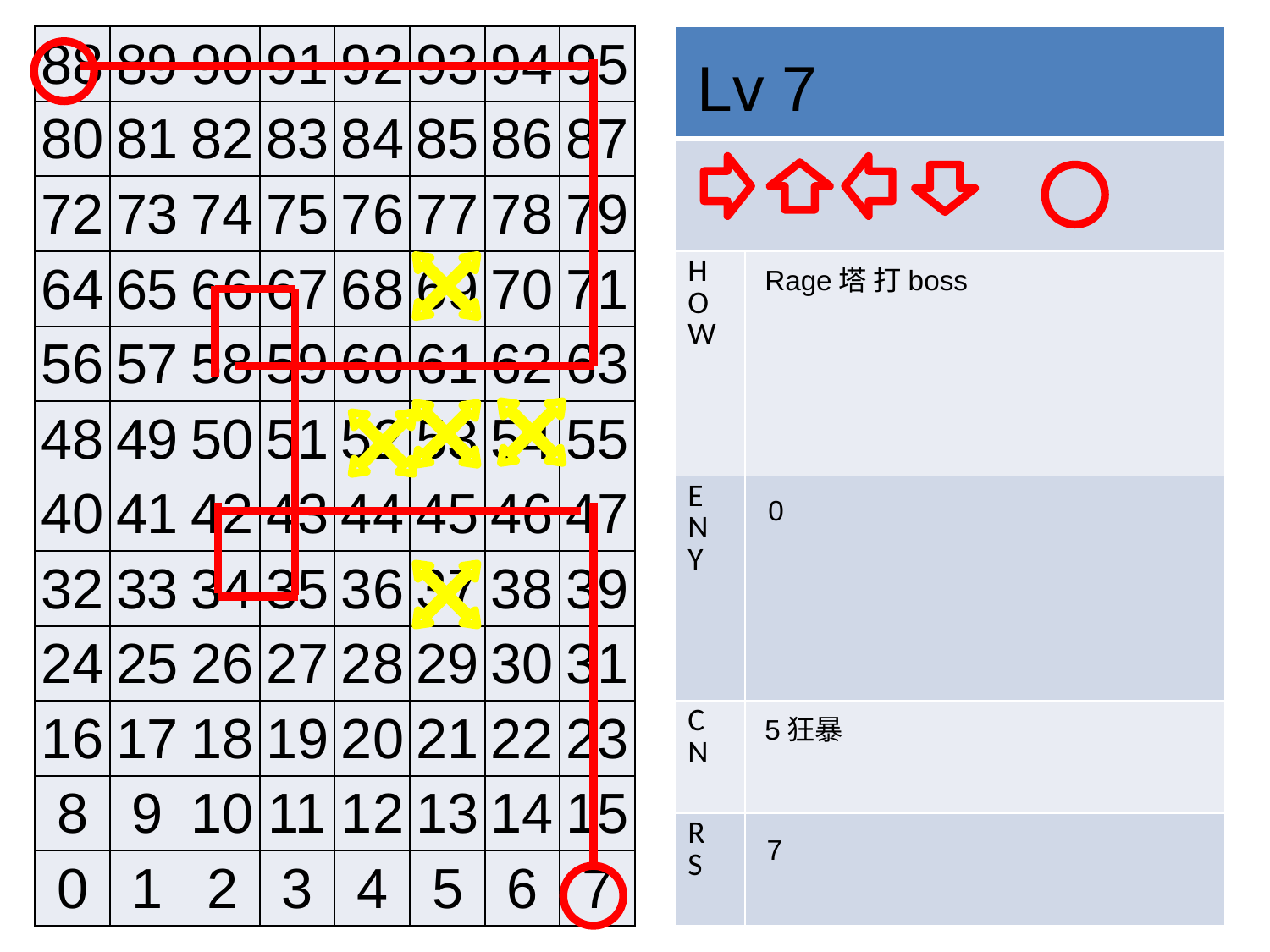

Lv 7

Rage塔 打boss

0

5狂暴
7